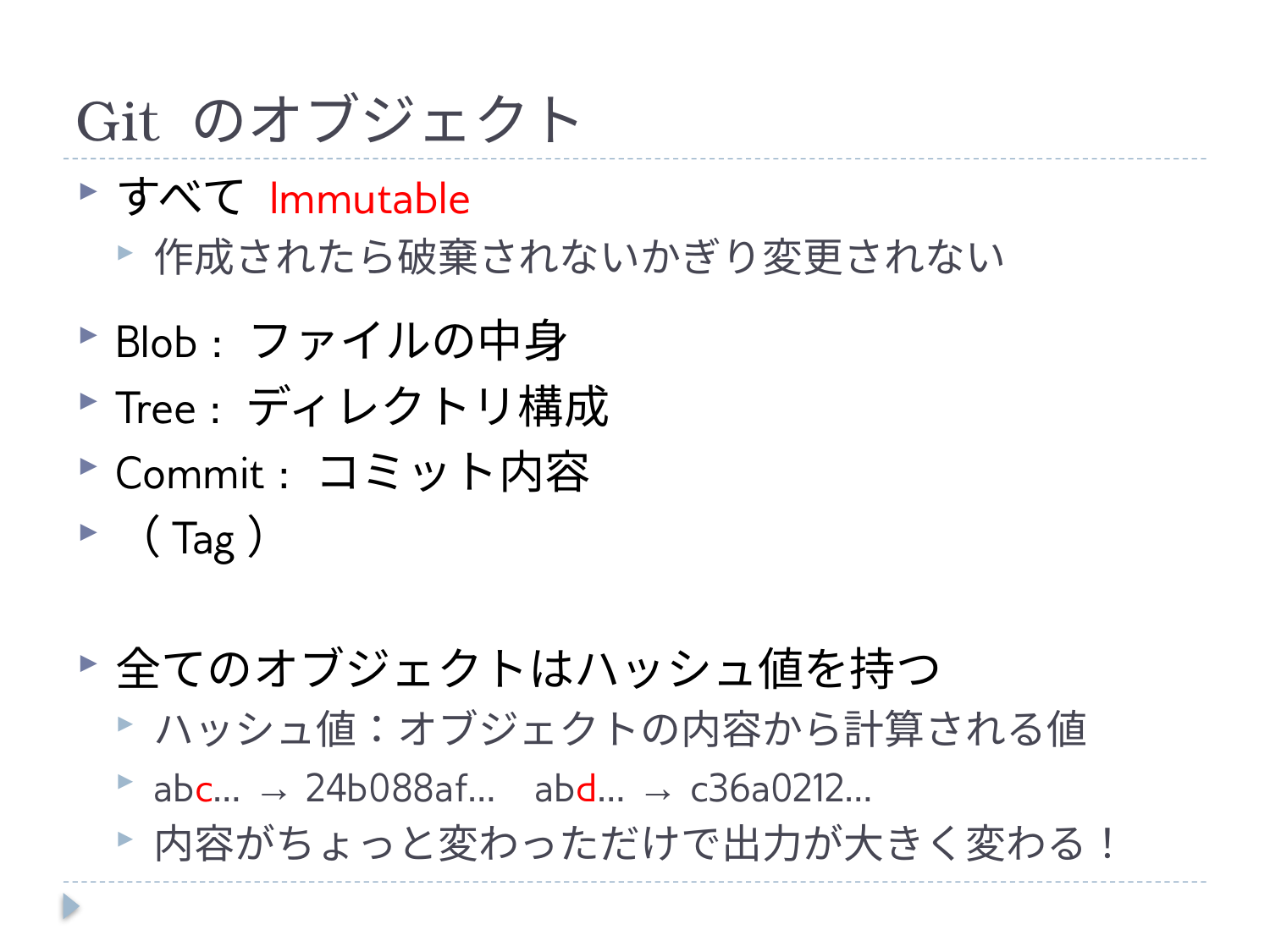

# Git のオブジェクト
すべて Immutable
作成されたら破棄されないかぎり変更されない
Blob : ファイルの中身
Tree : ディレクトリ構成
Commit : コミット内容
（Tag）

全てのオブジェクトはハッシュ値を持つ
ハッシュ値：オブジェクトの内容から計算される値
abc… → 24b088af…	abd… → c36a0212…
内容がちょっと変わっただけで出力が大きく変わる！